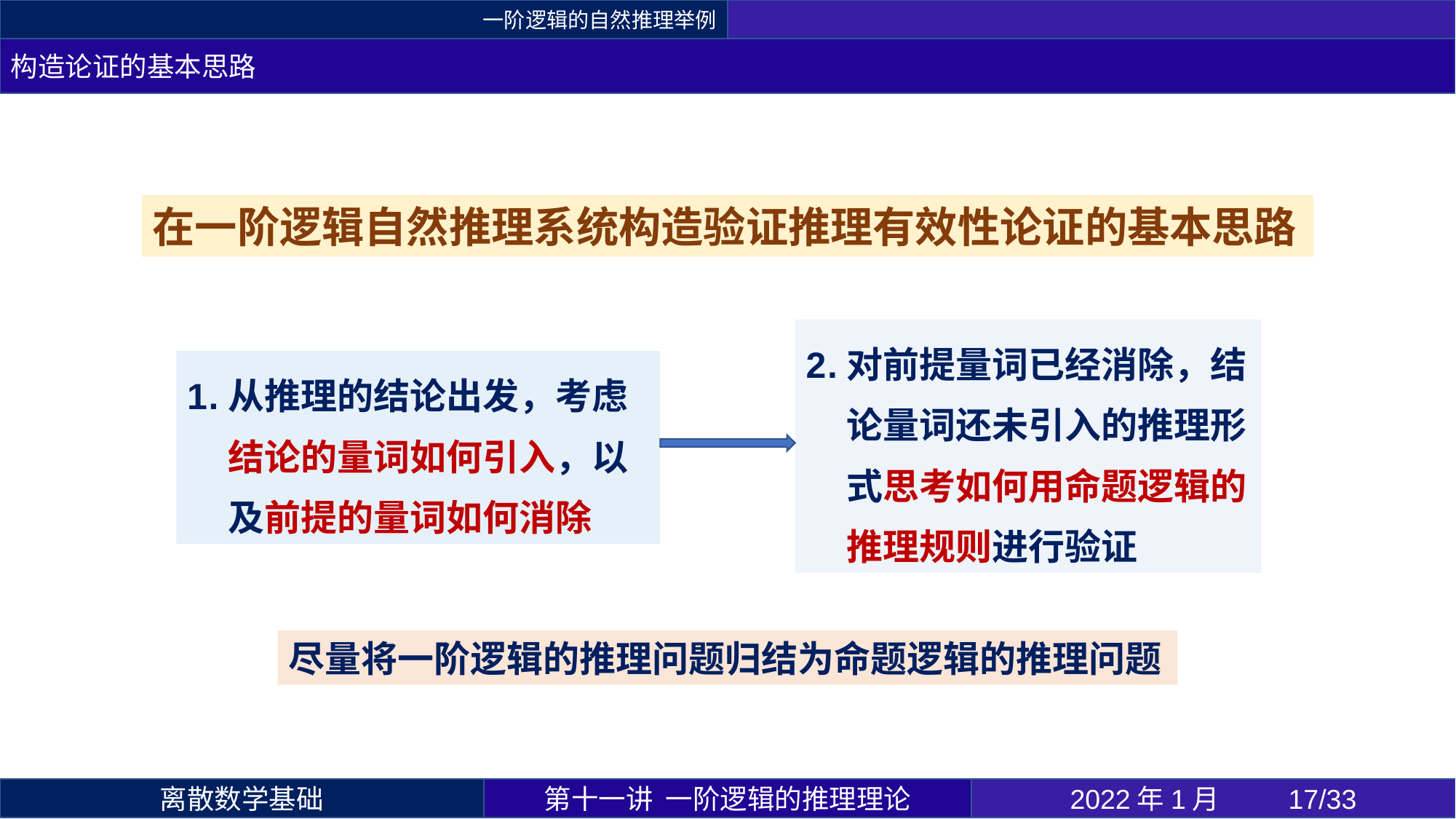

一阶逻辑的自然推理举例
构造论证的基本思路
在一阶逻辑自然推理系统构造验证推理有效性论证的基本思路
对前提量词已经消除，结论量词还未引入的推理形式思考如何用命题逻辑的推理规则进行验证
从推理的结论出发，考虑结论的量词如何引入，以及前提的量词如何消除

尽量将一阶逻辑的推理问题归结为命题逻辑的推理问题
第十一讲  一阶逻辑的推理理论
2022年1月 	17/33
离散数学基础